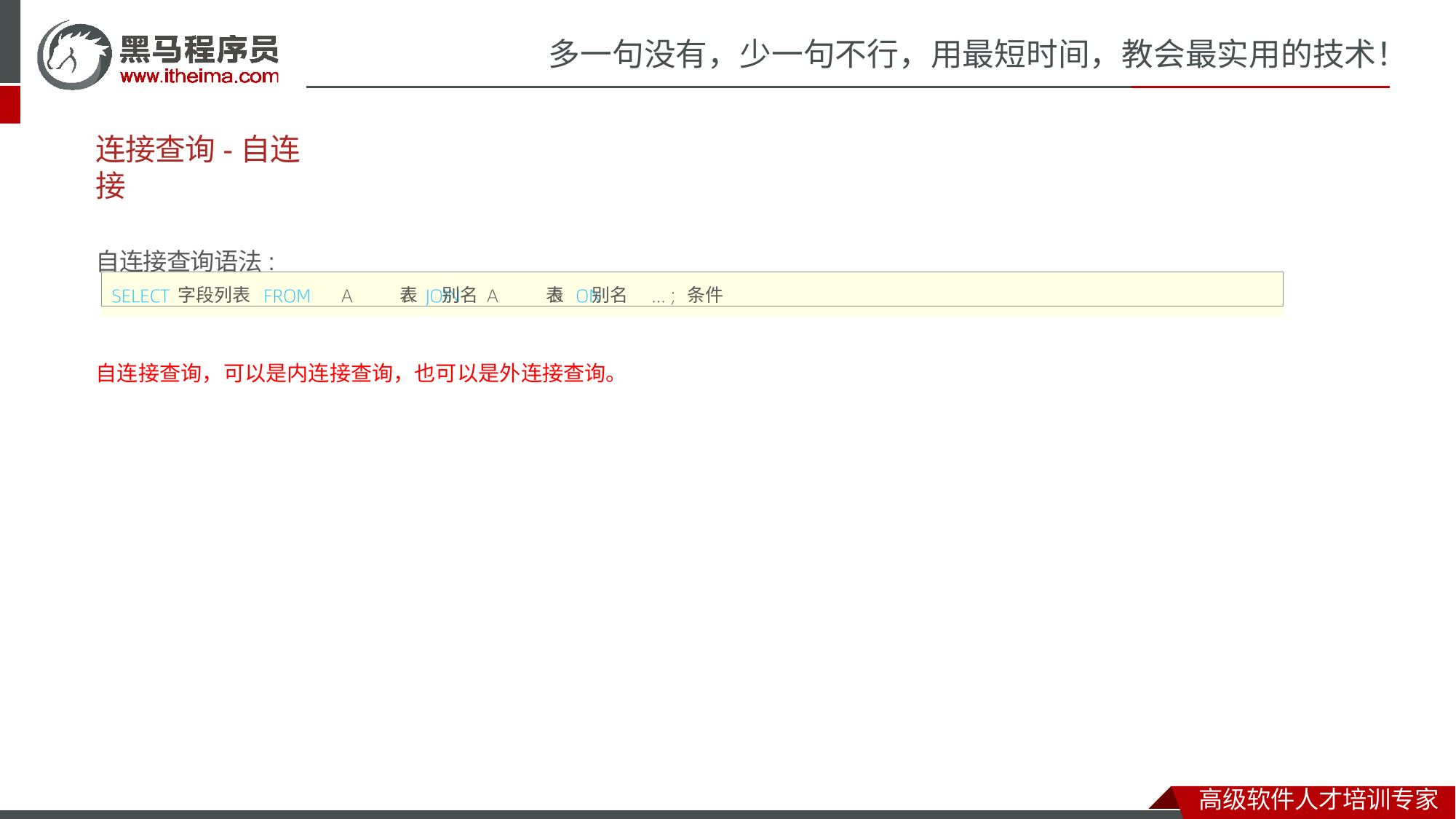

# 多一句没有，少一句不行，用最短时间，教会最实用的技术！

连接查询-自连接

自连接查询语法:

字段列表	表	别名	表	别名	条件

自连接查询，可以是内连接查询，也可以是外连接查询。
高级软件人才培训专家